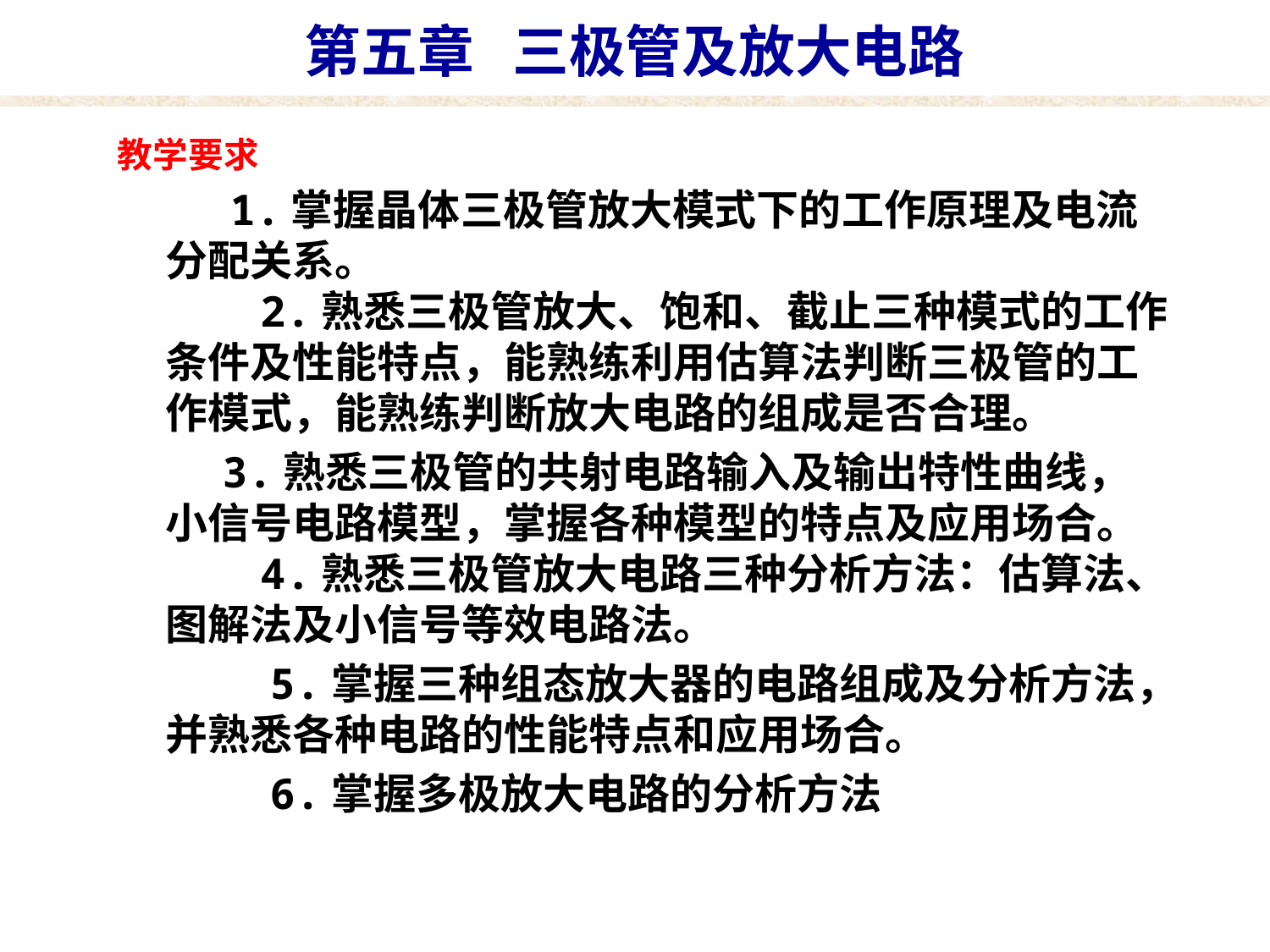

# 第五章   三极管及放大电路

教学要求
              1.掌握晶体三极管放大模式下的工作原理及电流分配关系。
　　2.熟悉三极管放大、饱和、截止三种模式的工作条件及性能特点，能熟练利用估算法判断三极管的工作模式，能熟练判断放大电路的组成是否合理。
　　 3.熟悉三极管的共射电路输入及输出特性曲线，小信号电路模型，掌握各种模型的特点及应用场合。
　　4.熟悉三极管放大电路三种分析方法：估算法、图解法及小信号等效电路法。
      5.掌握三种组态放大器的电路组成及分析方法，并熟悉各种电路的性能特点和应用场合。
      6.掌握多极放大电路的分析方法